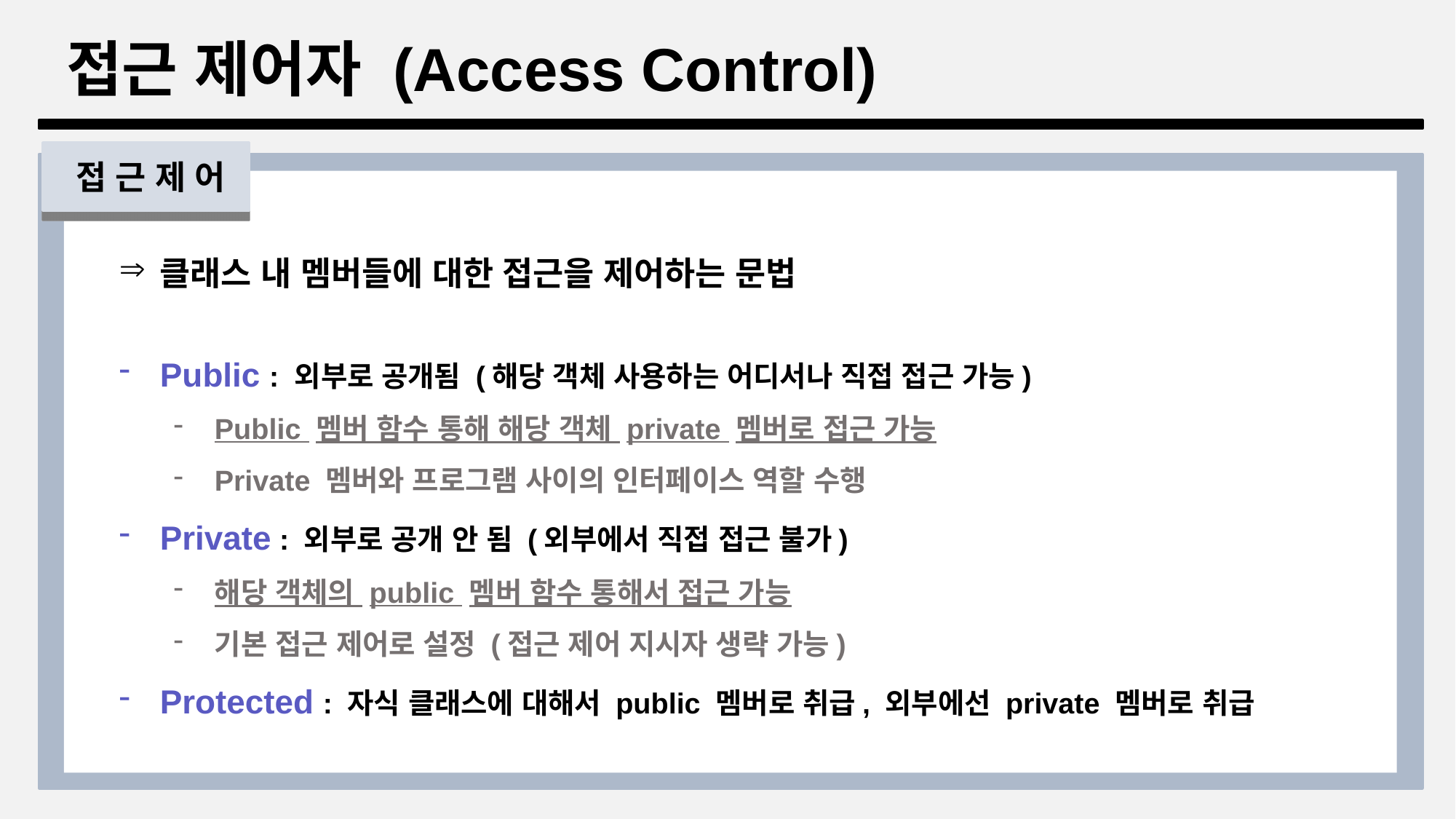

접근 제어자 (Access Control)

접근제어

클래스 내 멤버들에 대한 접근을 제어하는 문법

Public : 외부로 공개됨 (해당 객체 사용하는 어디서나 직접 접근 가능)
Public 멤버 함수 통해 해당 객체 private 멤버로 접근 가능
Private 멤버와 프로그램 사이의 인터페이스 역할 수행
Private : 외부로 공개 안 됨 (외부에서 직접 접근 불가)
해당 객체의 public 멤버 함수 통해서 접근 가능
기본 접근 제어로 설정 (접근 제어 지시자 생략 가능)
Protected : 자식 클래스에 대해서 public 멤버로 취급, 외부에선 private 멤버로 취급